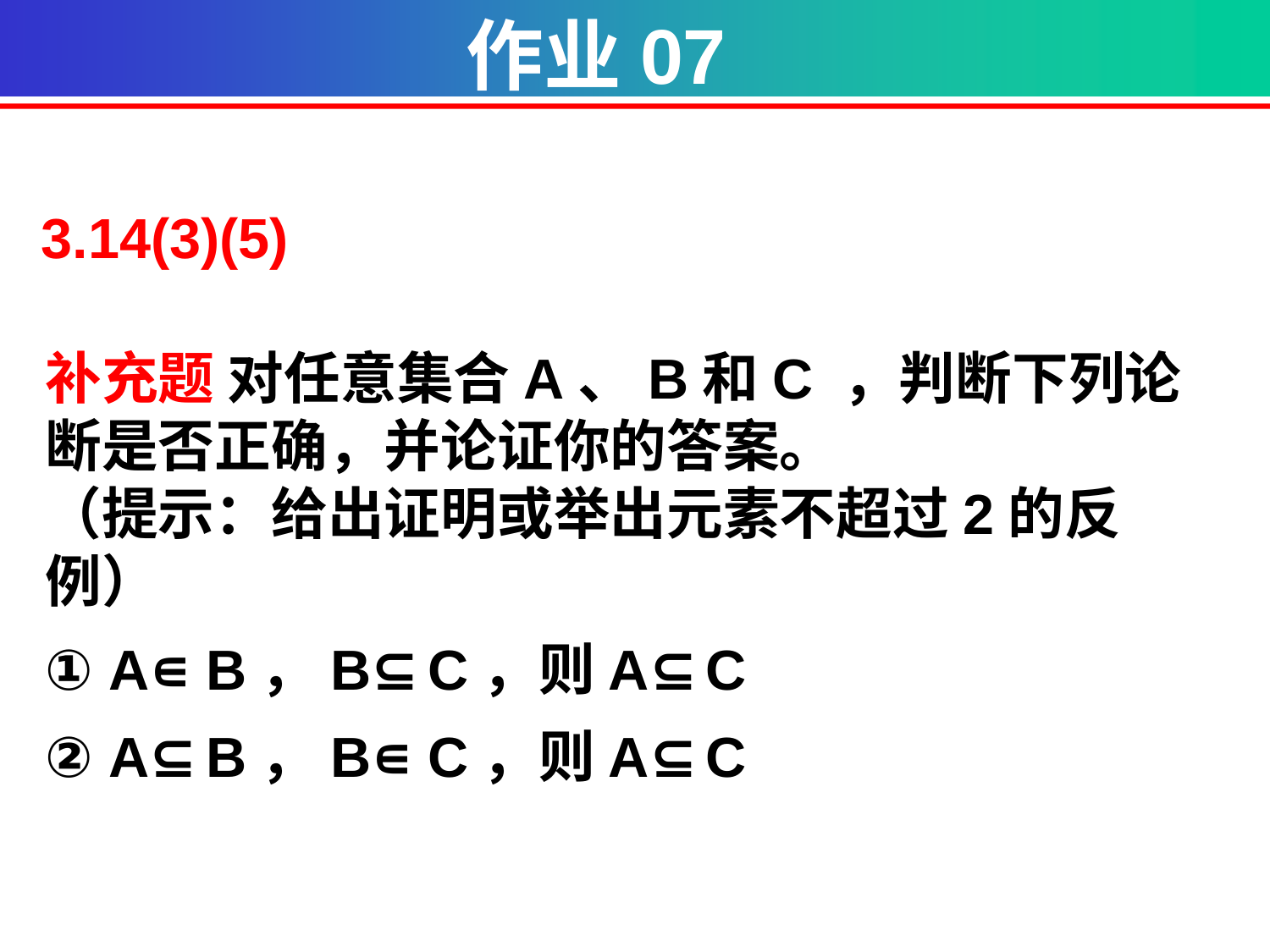

作业07
3.14(3)(5)
补充题 对任意集合A、B和C ，判断下列论断是否正确，并论证你的答案。
（提示：给出证明或举出元素不超过2的反例）
 A∊B，B⊆C，则A⊆C
 A⊆B，B∊C，则A⊆C